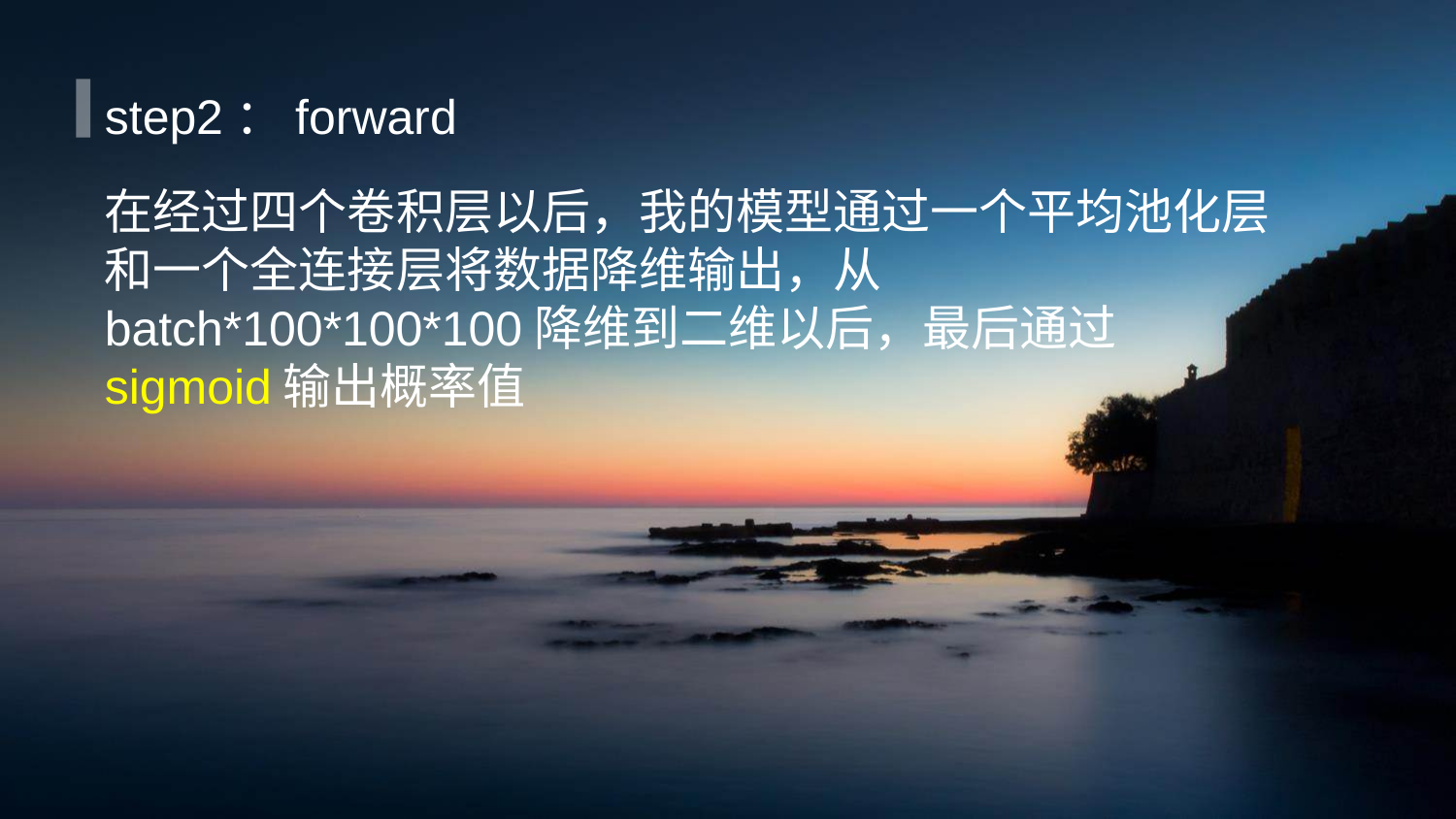

step2：forward

在经过四个卷积层以后，我的模型通过一个平均池化层和一个全连接层将数据降维输出，从batch*100*100*100降维到二维以后，最后通过sigmoid输出概率值